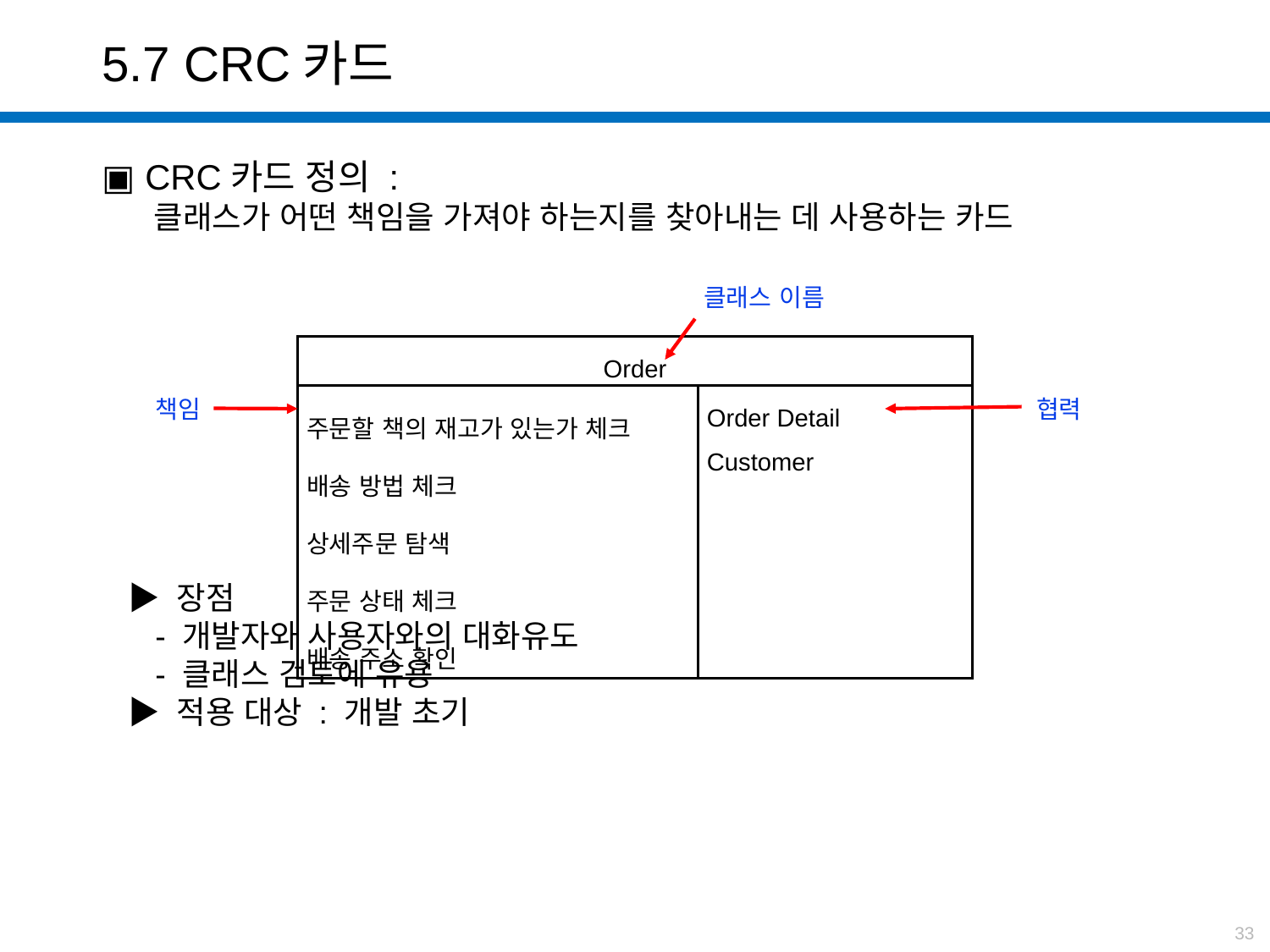

5.7 CRC카드
▣ CRC카드 정의 :
     클래스가 어떤 책임을 가져야 하는지를 찾아내는 데 사용하는 카드

   ▶ 장점
      - 개발자와 사용자와의 대화유도
      - 클래스 검토에 유용
   ▶ 적용 대상 : 개발 초기
클래스 이름
| Order |  |
| --- | --- |
| 주문할 책의 재고가 있는가 체크 배송 방법 체크 상세주문 탐색 주문 상태 체크 배송 주소 확인 | Order Detail Customer |
책임
협력
33